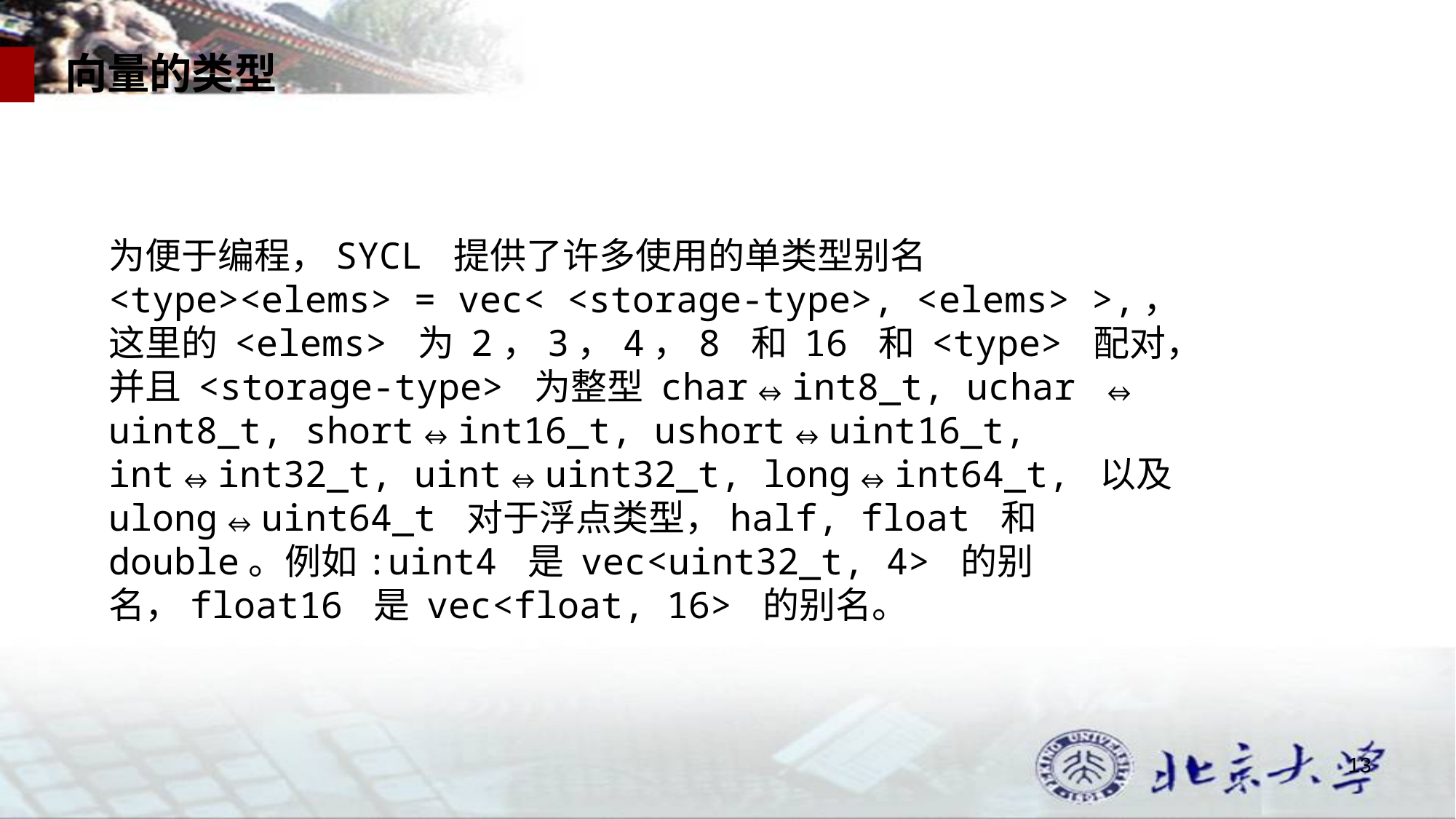

向量的类型

为便于编程，SYCL 提供了许多使用的单类型别名 <type><elems> = vec< <storage-type>, <elems> >,，这里的 <elems> 为 2，3，4，8 和 16 和 <type> 配对，并且 <storage-type> 为整型 char⇔int8_t, uchar ⇔ uint8_t, short⇔int16_t, ushort⇔uint16_t, int⇔int32_t, uint⇔uint32_t, long⇔int64_t, 以及 ulong⇔uint64_t 对于浮点类型，half, float 和 double。例如:uint4 是 vec<uint32_t, 4> 的别名，float16 是 vec<float, 16> 的别名。
13